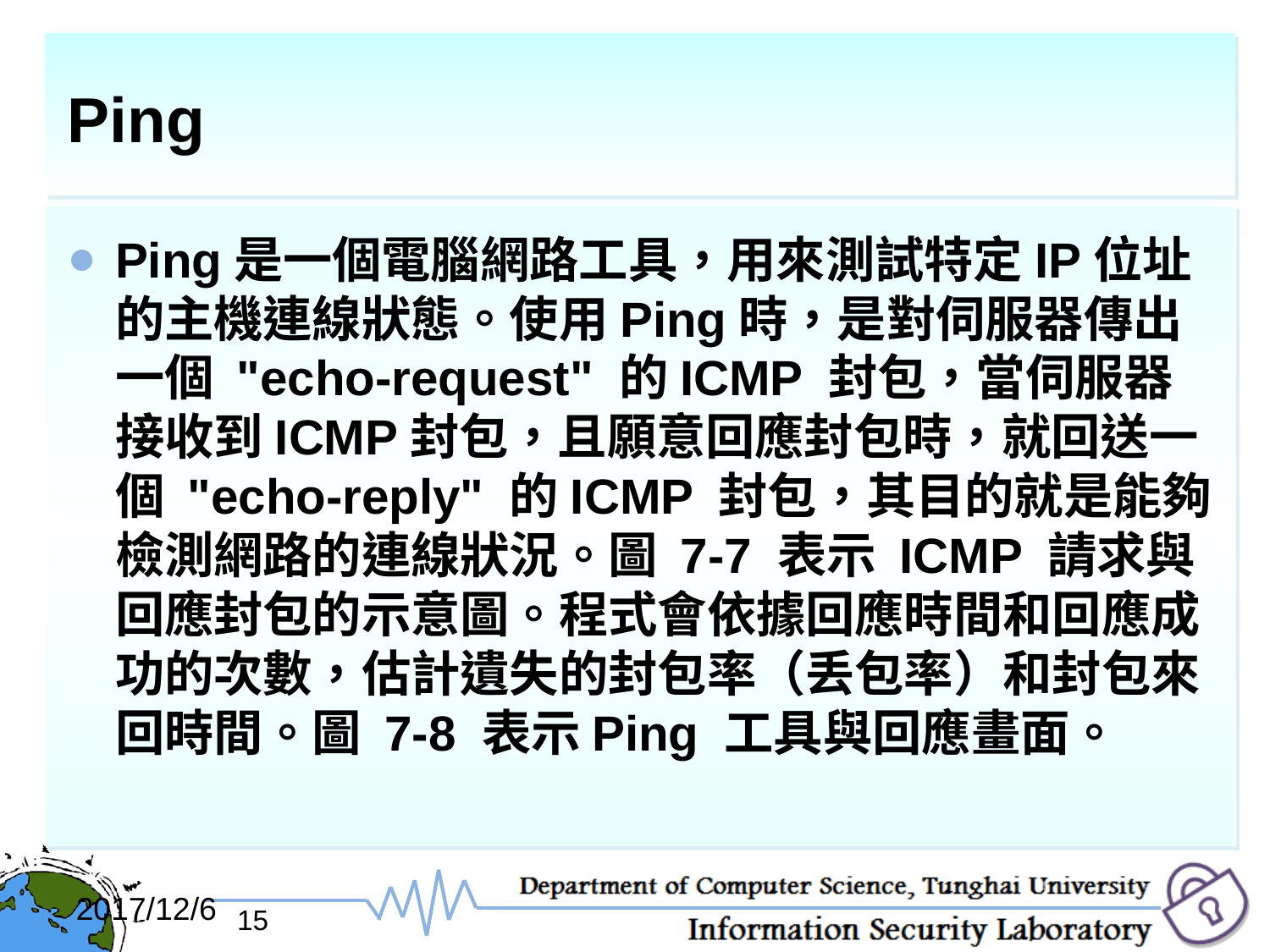

# Ping
Ping是一個電腦網路工具，用來測試特定IP位址的主機連線狀態。使用Ping時，是對伺服器傳出一個 "echo-request" 的ICMP 封包，當伺服器接收到ICMP封包，且願意回應封包時，就回送一個 "echo-reply" 的ICMP 封包，其目的就是能夠檢測網路的連線狀況。圖 7-7 表示 ICMP 請求與回應封包的示意圖。程式會依據回應時間和回應成功的次數，估計遺失的封包率（丢包率）和封包來回時間。圖 7-8 表示Ping 工具與回應畫面。
2017/12/6
15